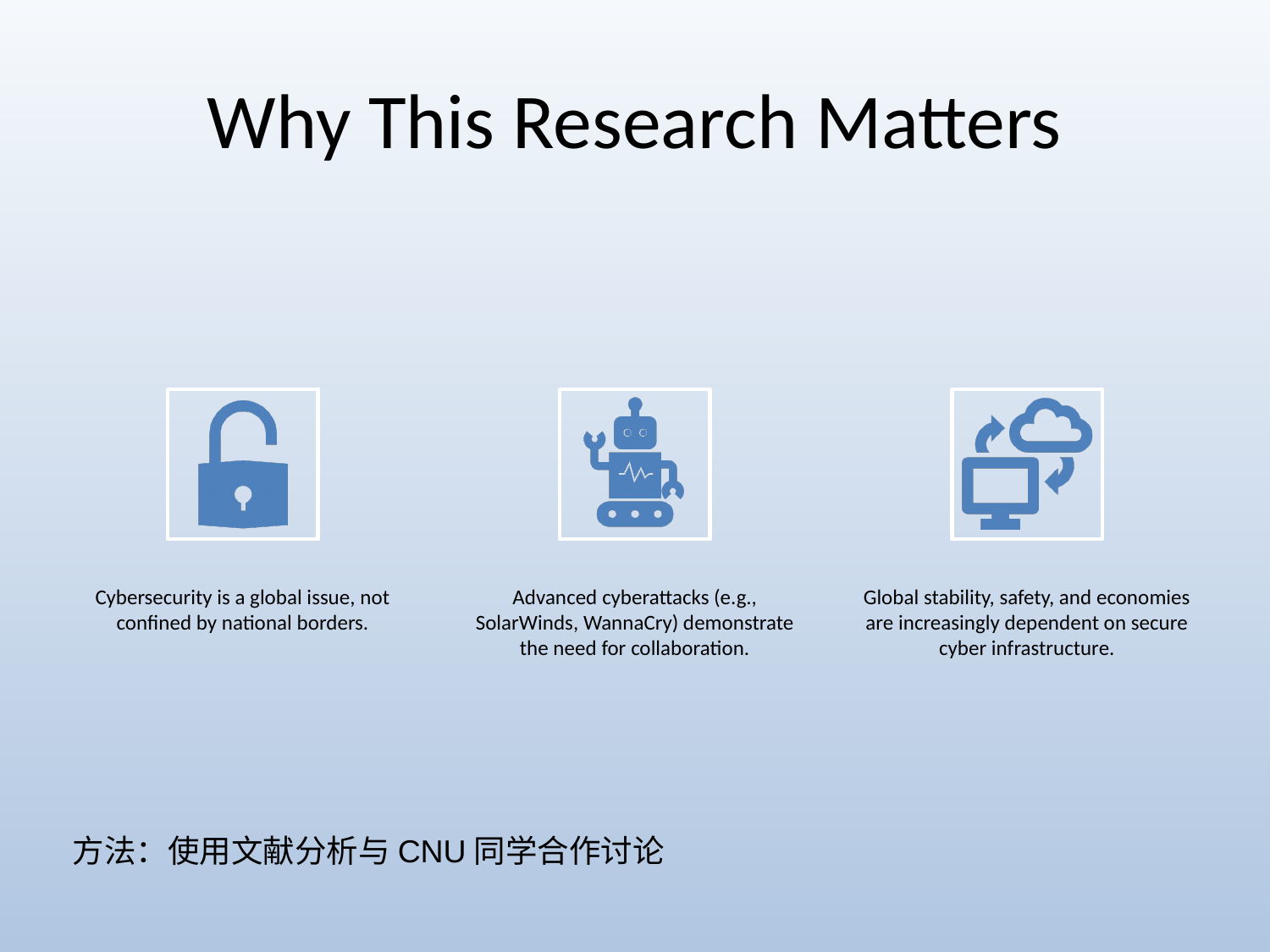

# Why This Research Matters
Cybersecurity is a global issue, not confined by national borders.
Advanced cyberattacks (e.g., SolarWinds, WannaCry) demonstrate the need for collaboration.
Global stability, safety, and economies are increasingly dependent on secure cyber infrastructure.
方法：使用文献分析与CNU同学合作讨论